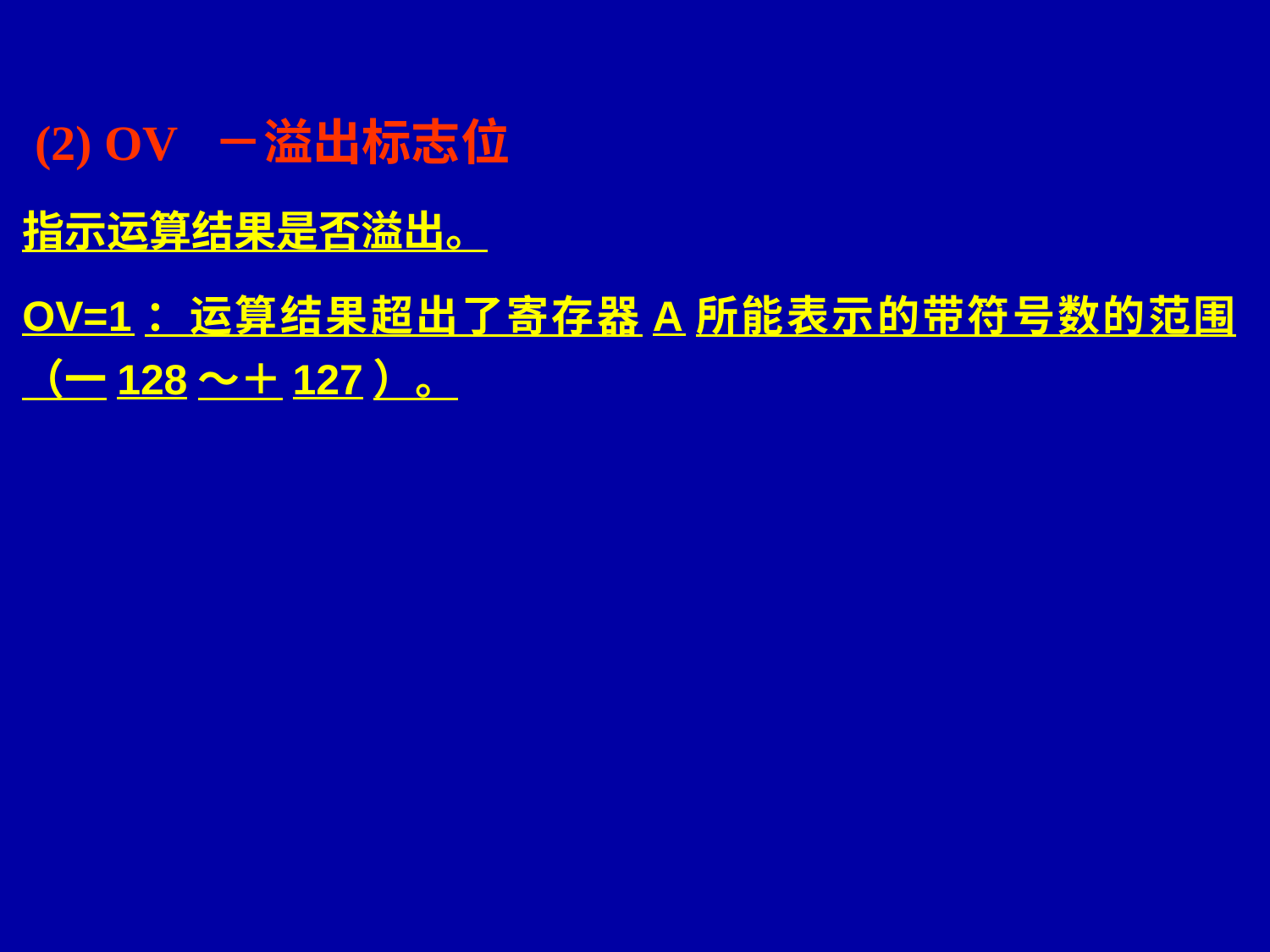

(2) OV  －溢出标志位
指示运算结果是否溢出。
OV=1：运算结果超出了寄存器A所能表示的带符号数的范围（一128～＋127）。